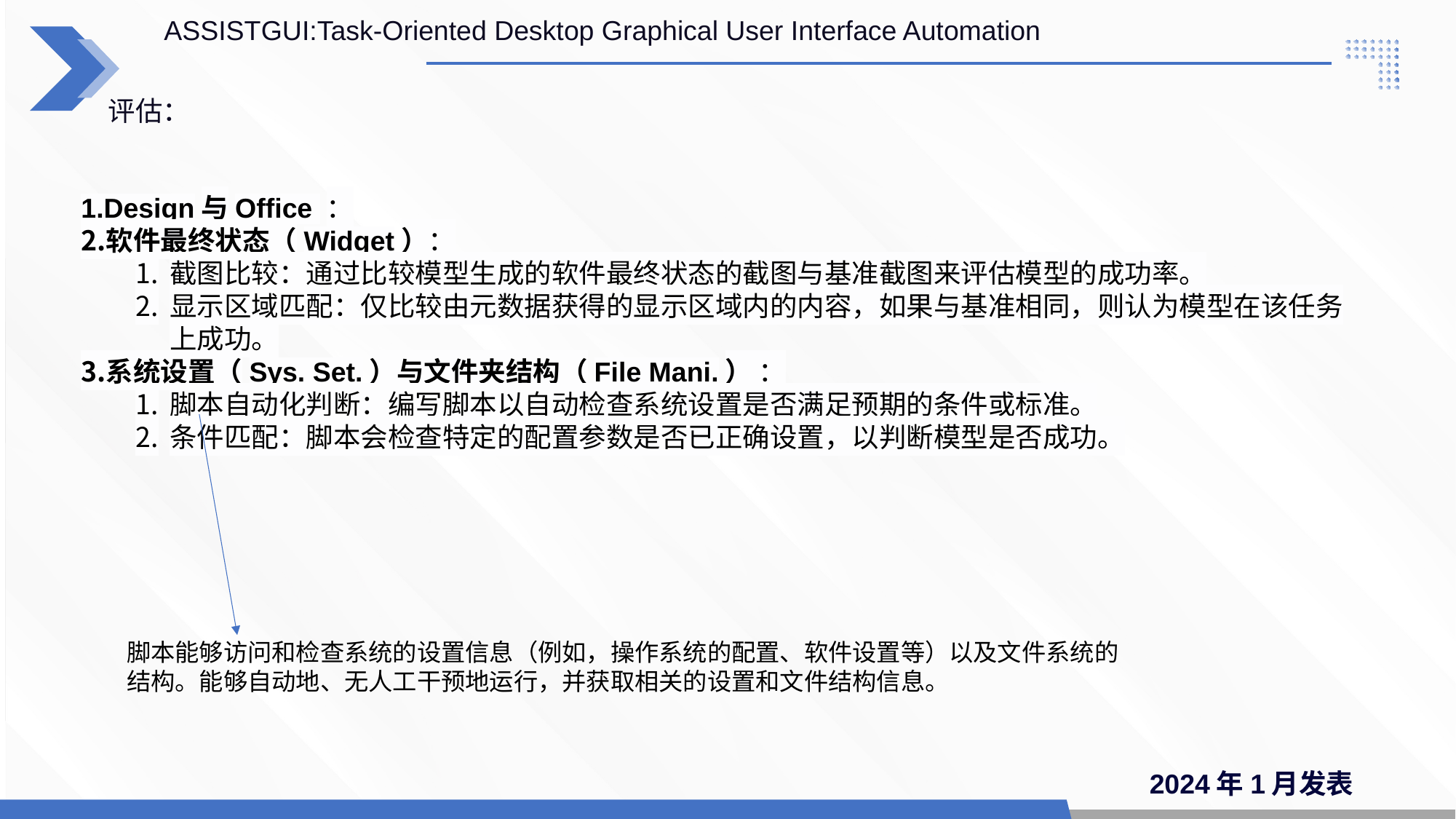

ASSISTGUI:Task-Oriented Desktop Graphical User Interface Automation
评估：
Design与Office ：
软件最终状态（Widget）：
截图比较：通过比较模型生成的软件最终状态的截图与基准截图来评估模型的成功率。
显示区域匹配：仅比较由元数据获得的显示区域内的内容，如果与基准相同，则认为模型在该任务上成功。
系统设置（Sys. Set.）与文件夹结构（File Mani.） ：
脚本自动化判断：编写脚本以自动检查系统设置是否满足预期的条件或标准。
条件匹配：脚本会检查特定的配置参数是否已正确设置，以判断模型是否成功。

脚本能够访问和检查系统的设置信息（例如，操作系统的配置、软件设置等）以及文件系统的结构。能够自动地、无人工干预地运行，并获取相关的设置和文件结构信息。
2024年1月发表